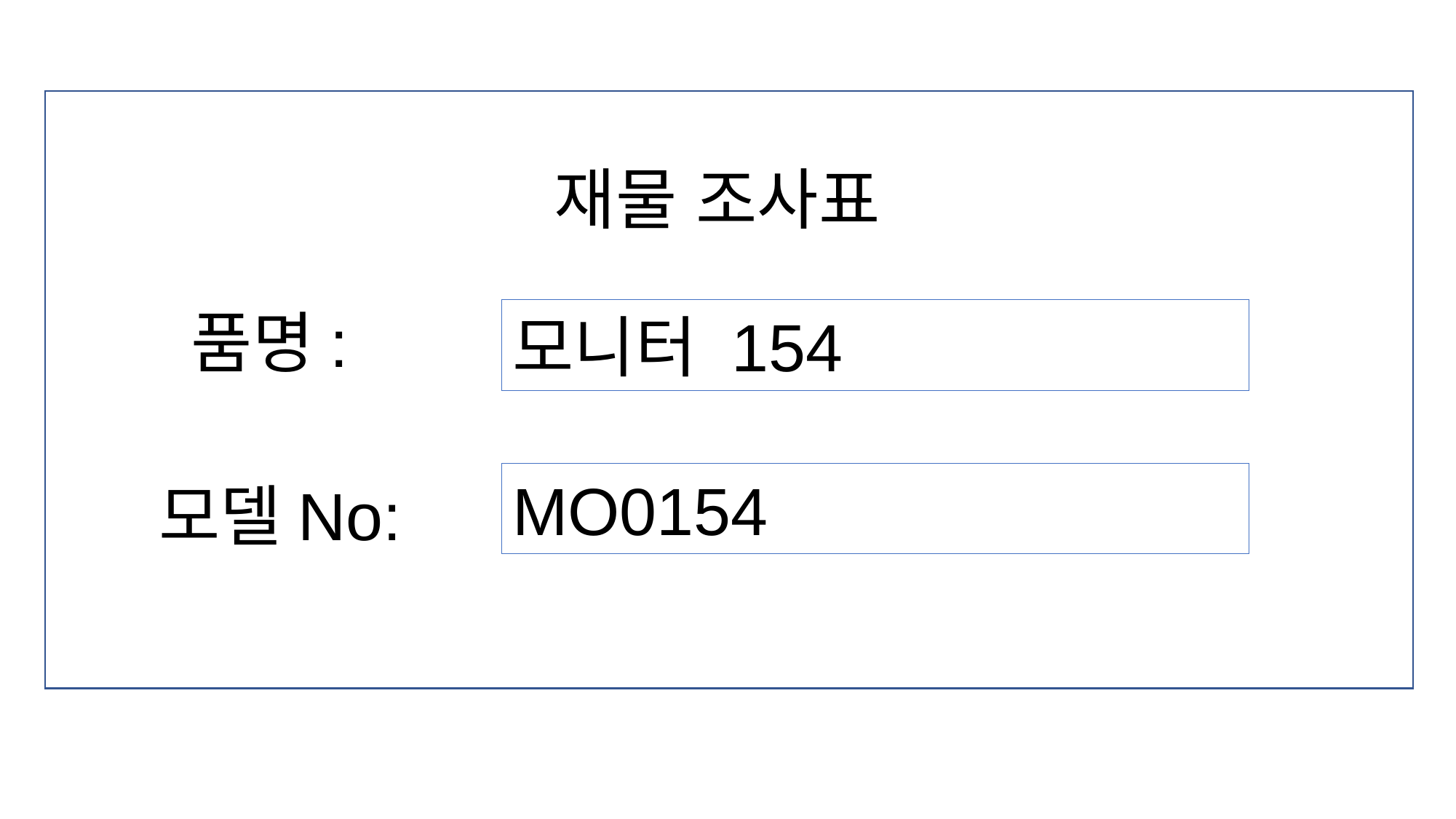

재물 조사표
품명:
모니터 154
MO0154
모델No: